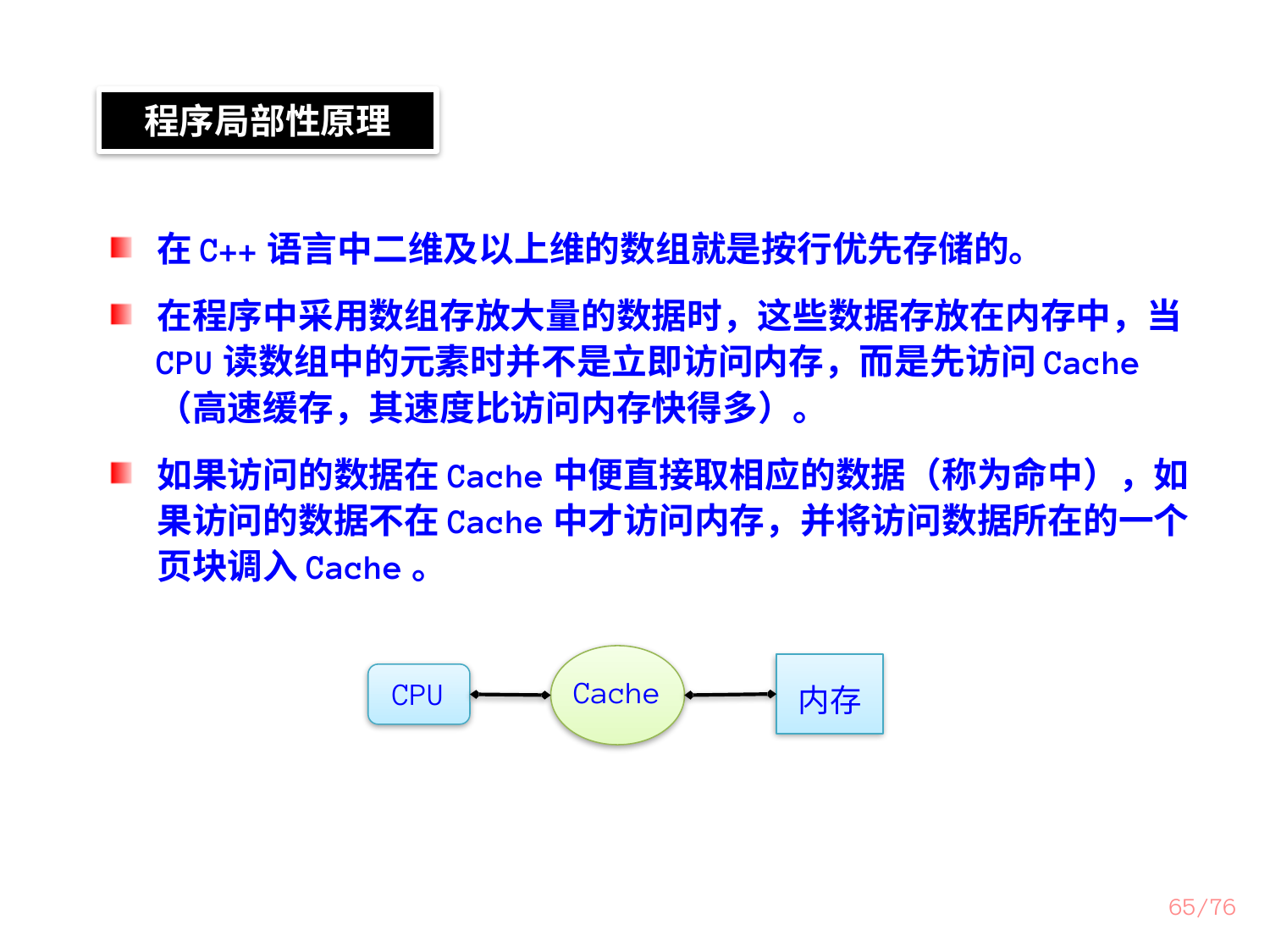

程序局部性原理
在C++语言中二维及以上维的数组就是按行优先存储的。
在程序中采用数组存放大量的数据时，这些数据存放在内存中，当CPU读数组中的元素时并不是立即访问内存，而是先访问Cache（高速缓存，其速度比访问内存快得多）。
如果访问的数据在Cache中便直接取相应的数据（称为命中），如果访问的数据不在Cache中才访问内存，并将访问数据所在的一个页块调入Cache。
Cache
内存
CPU

65/76